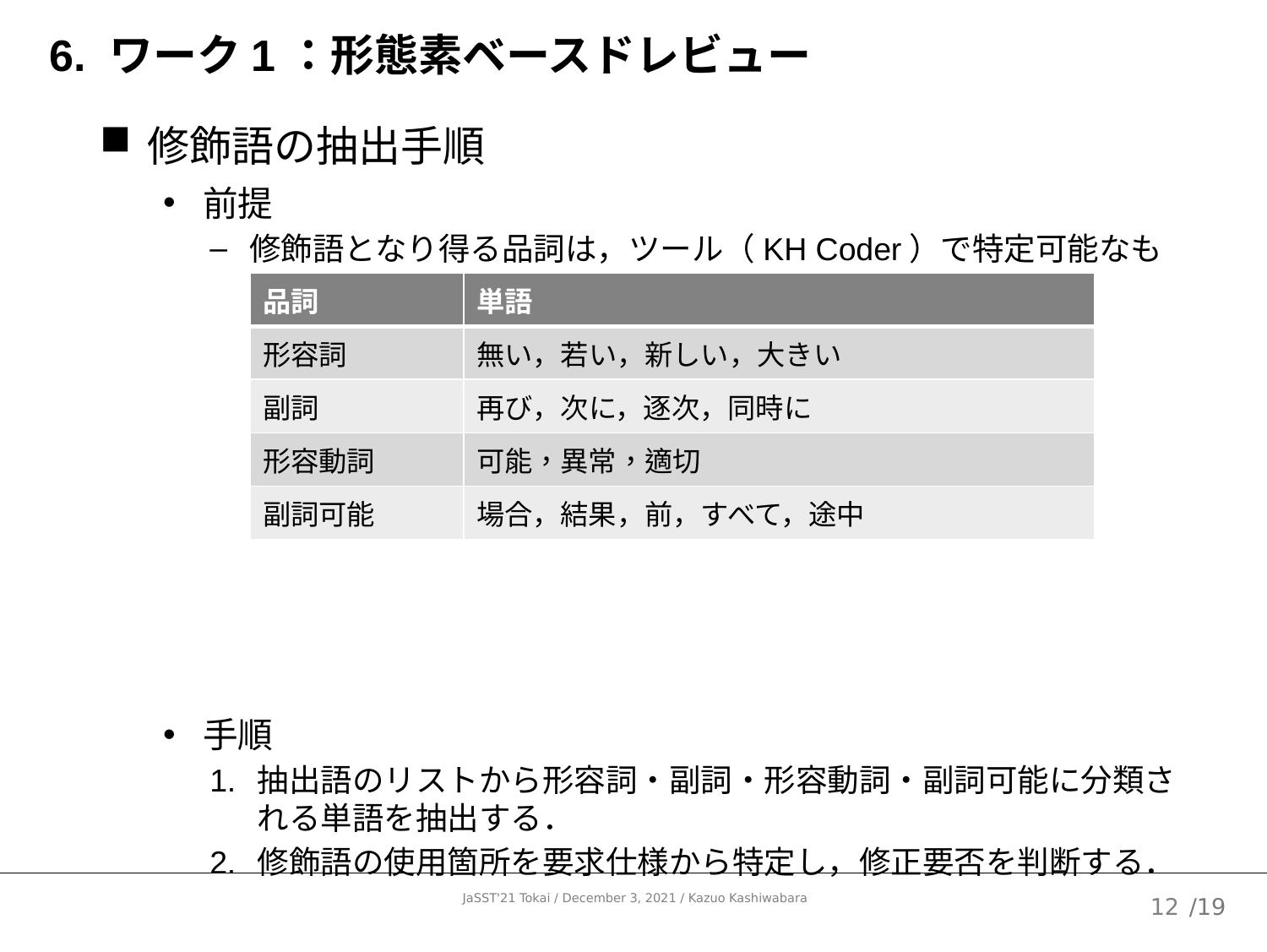

# 6. ワーク1：形態素ベースドレビュー
修飾語の抽出手順
前提
修飾語となり得る品詞は，ツール（KH Coder）で特定可能なものとする．

手順
抽出語のリストから形容詞・副詞・形容動詞・副詞可能に分類される単語を抽出する．
修飾語の使用箇所を要求仕様から特定し，修正要否を判断する．
| 品詞 | 単語 |
| --- | --- |
| 形容詞 | 無い，若い，新しい，大きい |
| 副詞 | 再び，次に，逐次，同時に |
| 形容動詞 | 可能，異常，適切 |
| 副詞可能 | 場合，結果，前，すべて，途中 |
12